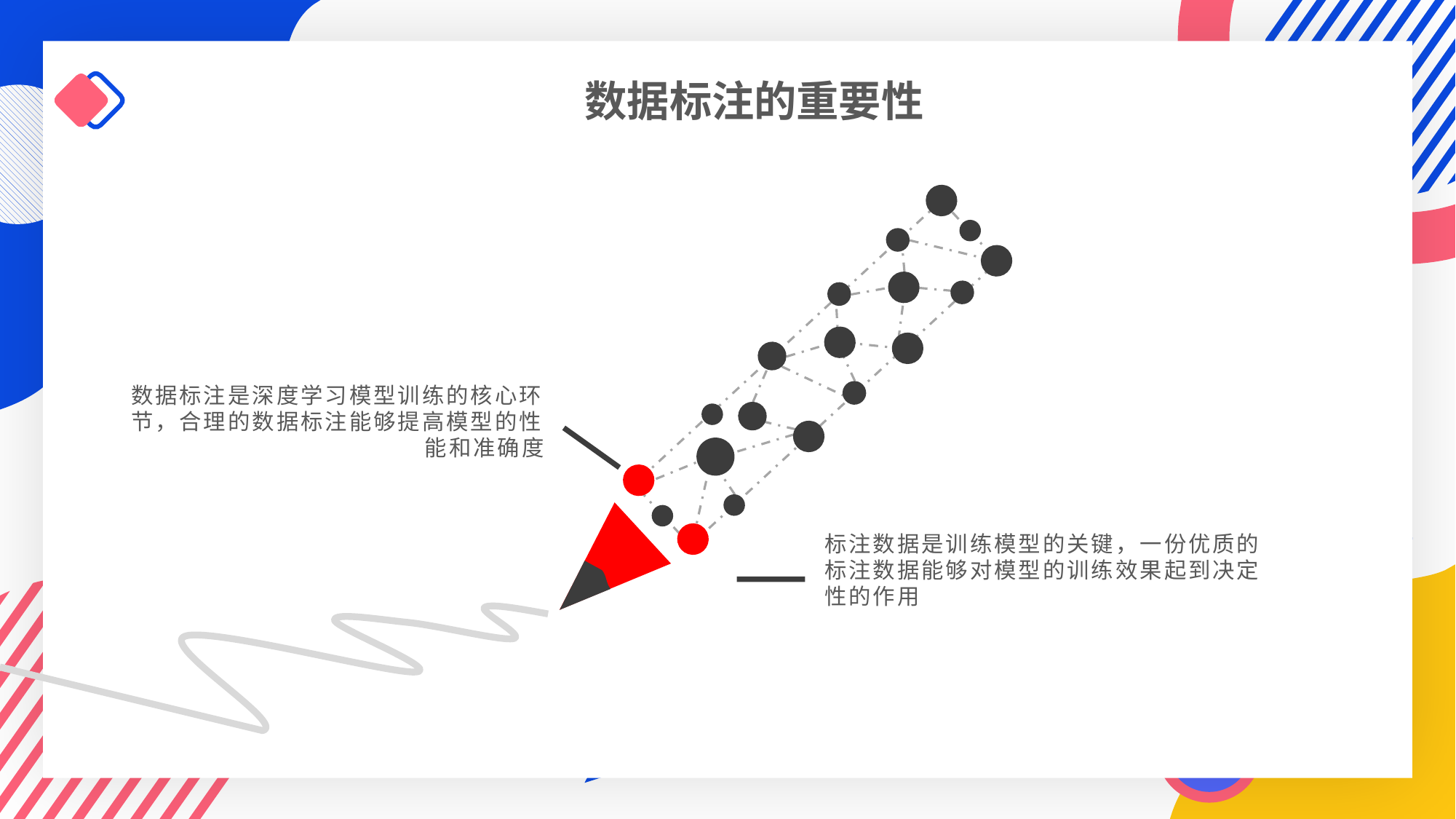

数据标注的重要性

数据标注是深度学习模型训练的核心环节，合理的数据标注能够提高模型的性能和准确度

标注数据是训练模型的关键，一份优质的标注数据能够对模型的训练效果起到决定性的作用